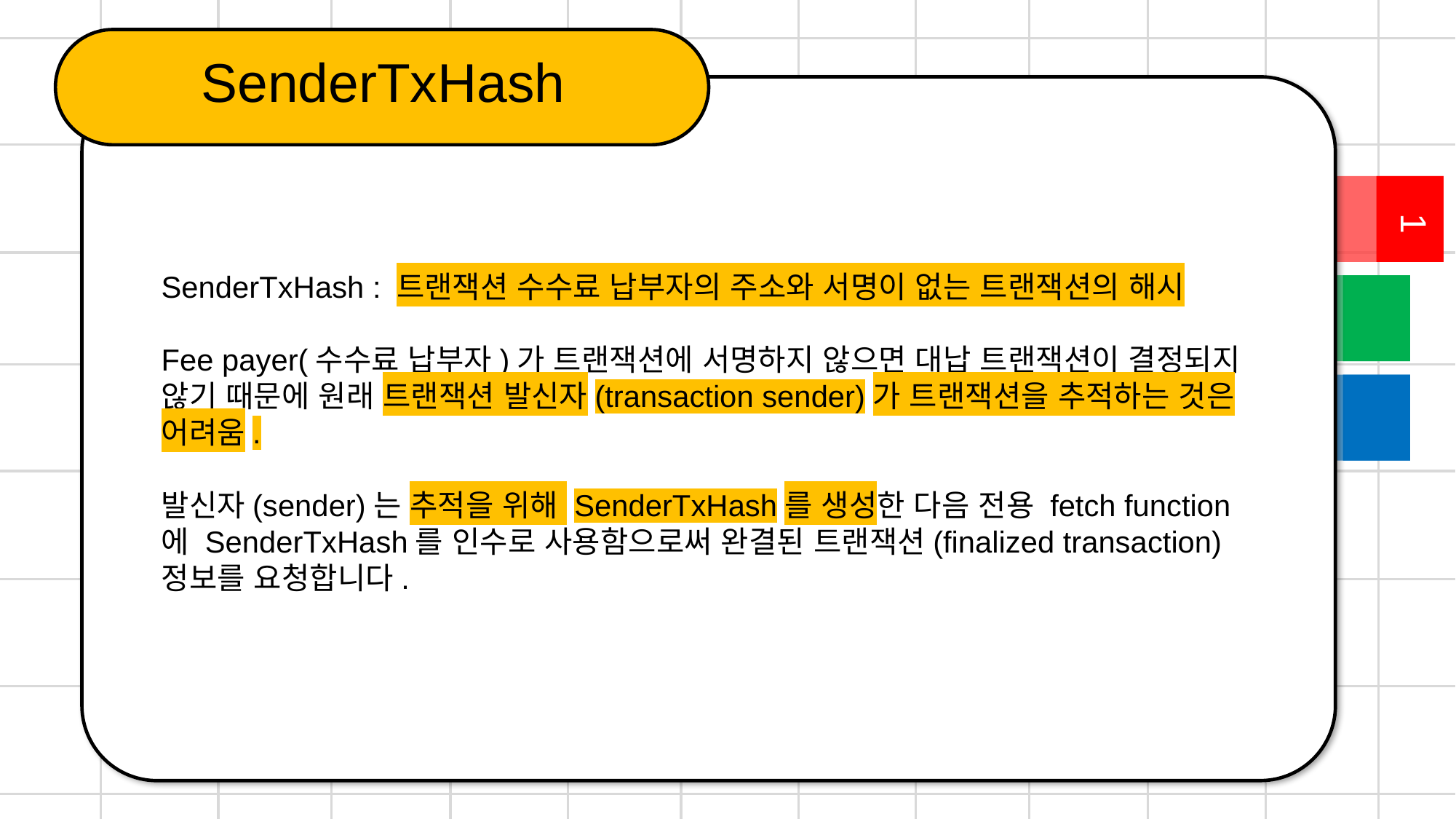

SenderTxHash

1
SenderTxHash : 트랜잭션 수수료 납부자의 주소와 서명이 없는 트랜잭션의 해시

Fee payer(수수료 납부자)가 트랜잭션에 서명하지 않으면 대납 트랜잭션이 결정되지 않기 때문에 원래 트랜잭션 발신자(transaction sender)가 트랜잭션을 추적하는 것은 어려움.

발신자(sender)는 추적을 위해 SenderTxHash를 생성한 다음 전용 fetch function에 SenderTxHash를 인수로 사용함으로써 완결된 트랜잭션(finalized transaction)정보를 요청합니다.